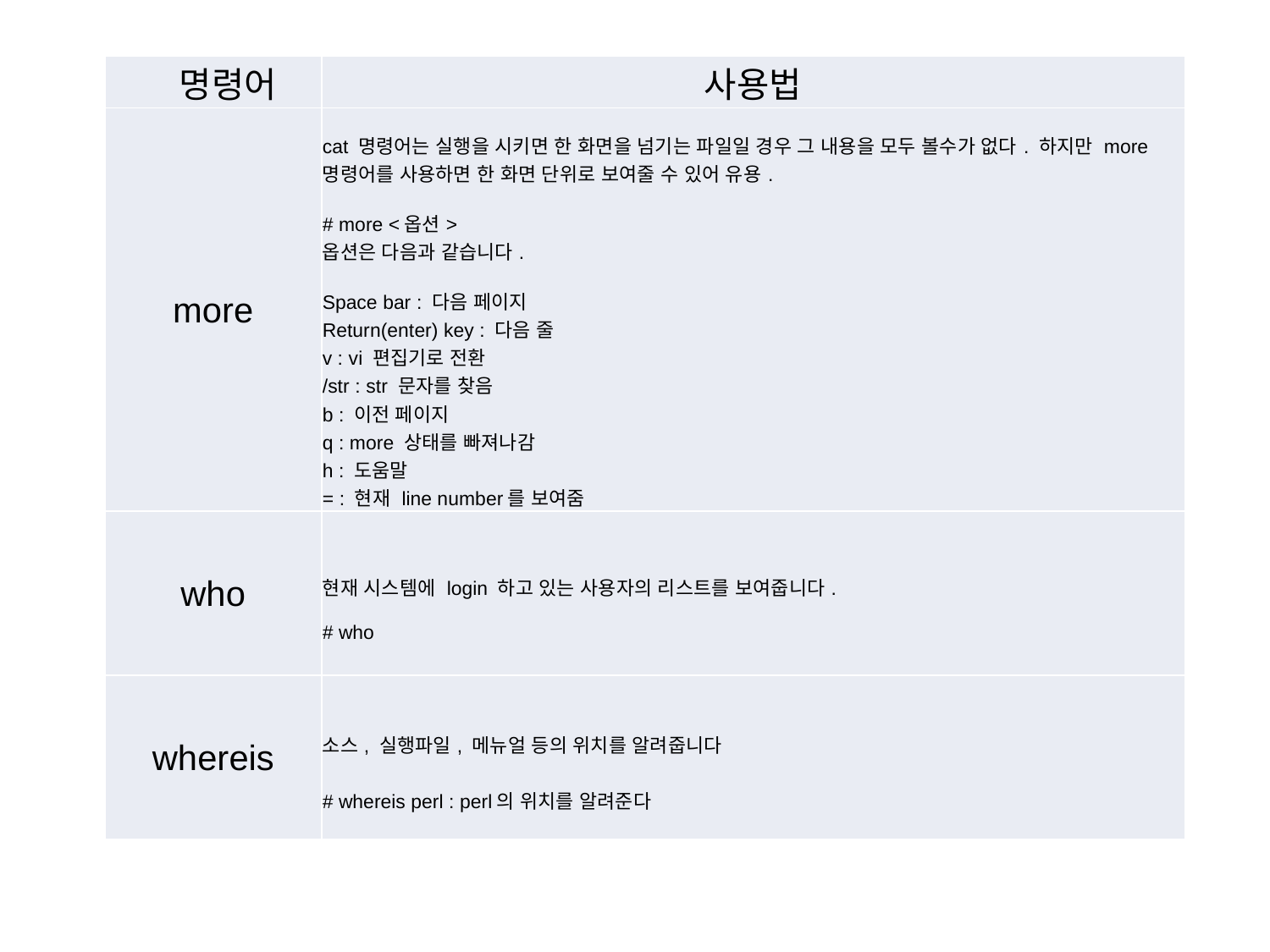

| 명령어 | 사용법 |
| --- | --- |
| more | cat 명령어는 실행을 시키면 한 화면을 넘기는 파일일 경우 그 내용을 모두 볼수가 없다. 하지만 more 명령어를 사용하면 한 화면 단위로 보여줄 수 있어 유용. # more <옵션> 옵션은 다음과 같습니다. Space bar : 다음 페이지 Return(enter) key : 다음 줄 v : vi 편집기로 전환 /str : str 문자를 찾음 b : 이전 페이지 q : more 상태를 빠져나감 h : 도움말 = : 현재 line number를 보여줌 |
| who | 현재 시스템에 login 하고 있는 사용자의 리스트를 보여줍니다. # who |
| whereis | 소스, 실행파일, 메뉴얼 등의 위치를 알려줍니다 # whereis perl : perl의 위치를 알려준다 |